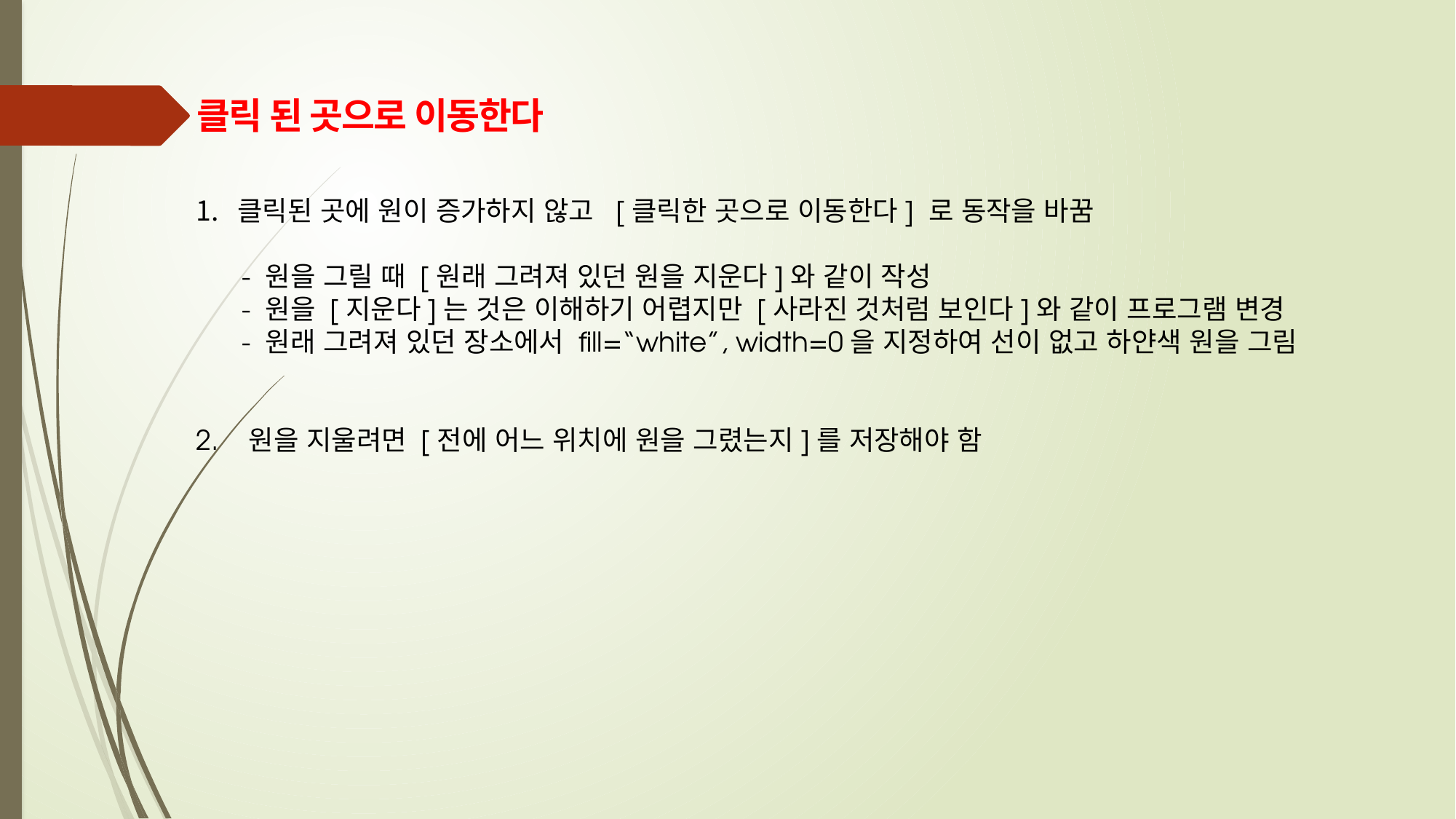

클릭 된 곳으로 이동한다
클릭된 곳에 원이 증가하지 않고  [클릭한 곳으로 이동한다] 로 동작을 바꿈

      - 원을 그릴 때 [원래 그려져 있던 원을 지운다]와 같이 작성
      - 원을 [지운다]는 것은 이해하기 어렵지만 [사라진 것처럼 보인다]와 같이 프로그램 변경
      - 원래 그려져 있던 장소에서 fill=“white”, width=0을 지정하여 선이 없고 하얀색 원을 그림

2.   원을 지울려면 [전에 어느 위치에 원을 그렸는지]를 저장해야 함